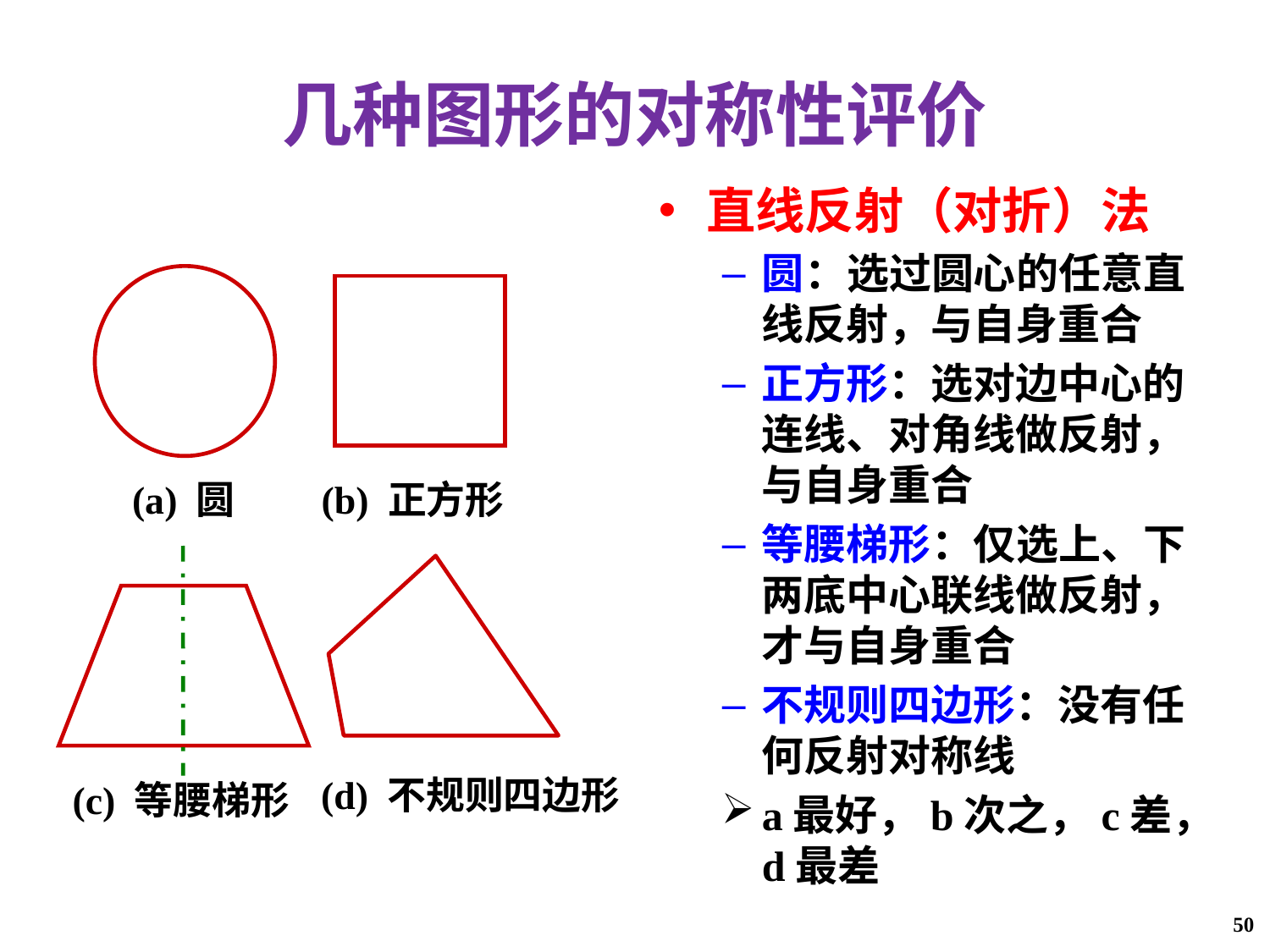

# 几种图形的对称性评价
直线反射（对折）法
圆：选过圆心的任意直线反射，与自身重合
正方形：选对边中心的连线、对角线做反射，与自身重合
等腰梯形：仅选上、下两底中心联线做反射，才与自身重合
不规则四边形：没有任何反射对称线
a最好，b次之，c差，d最差

(a) 圆
(b) 正方形

(d) 不规则四边形
(c) 等腰梯形
50